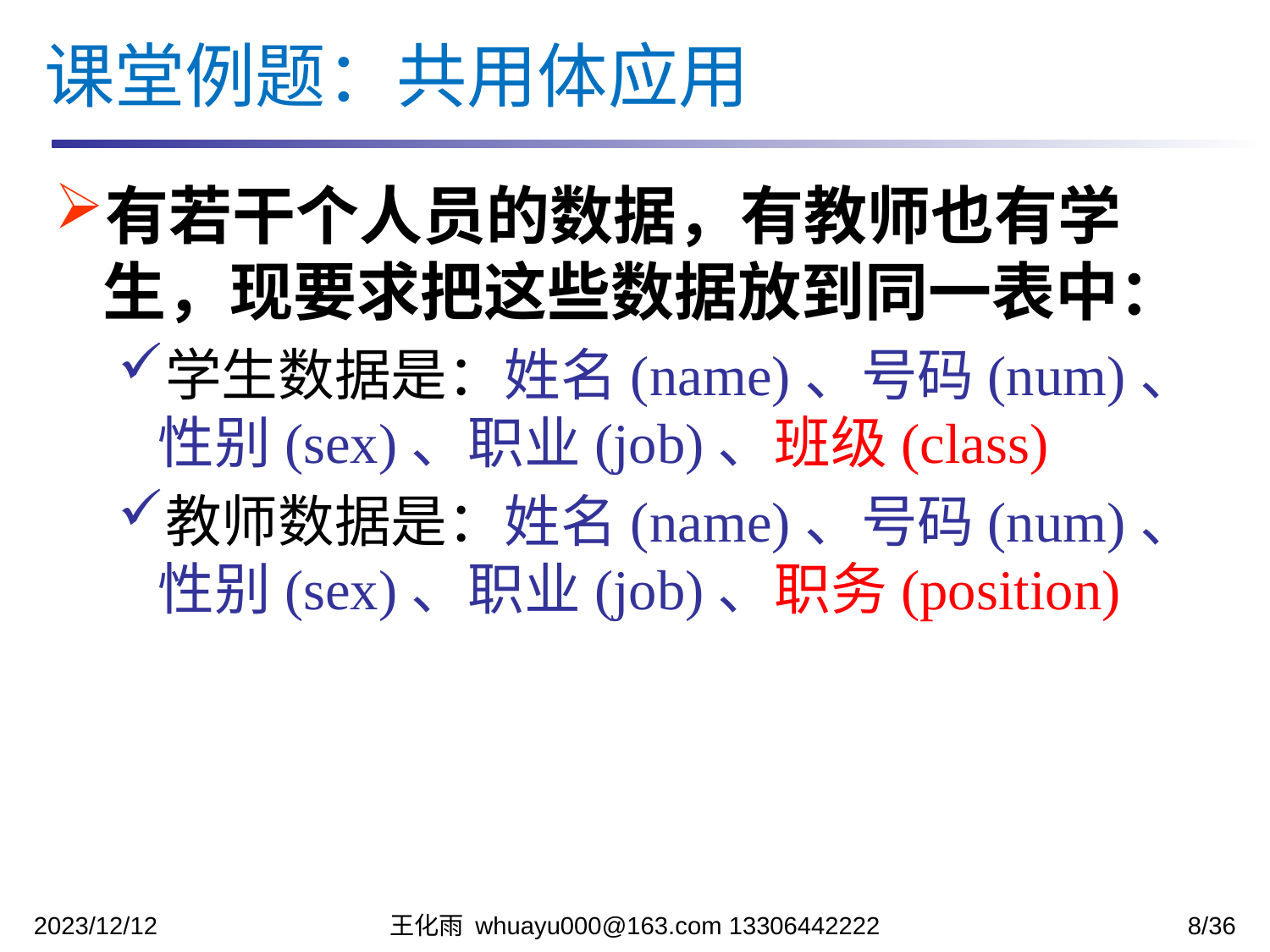

课堂例题：共用体应用
有若干个人员的数据，有教师也有学生，现要求把这些数据放到同一表中：
学生数据是：姓名(name)、号码(num)、性别(sex)、职业(job)、班级(class)
教师数据是：姓名(name)、号码(num)、性别(sex)、职业(job)、职务(position)
2023/12/12
王化雨 whuayu000@163.com 13306442222
8/36